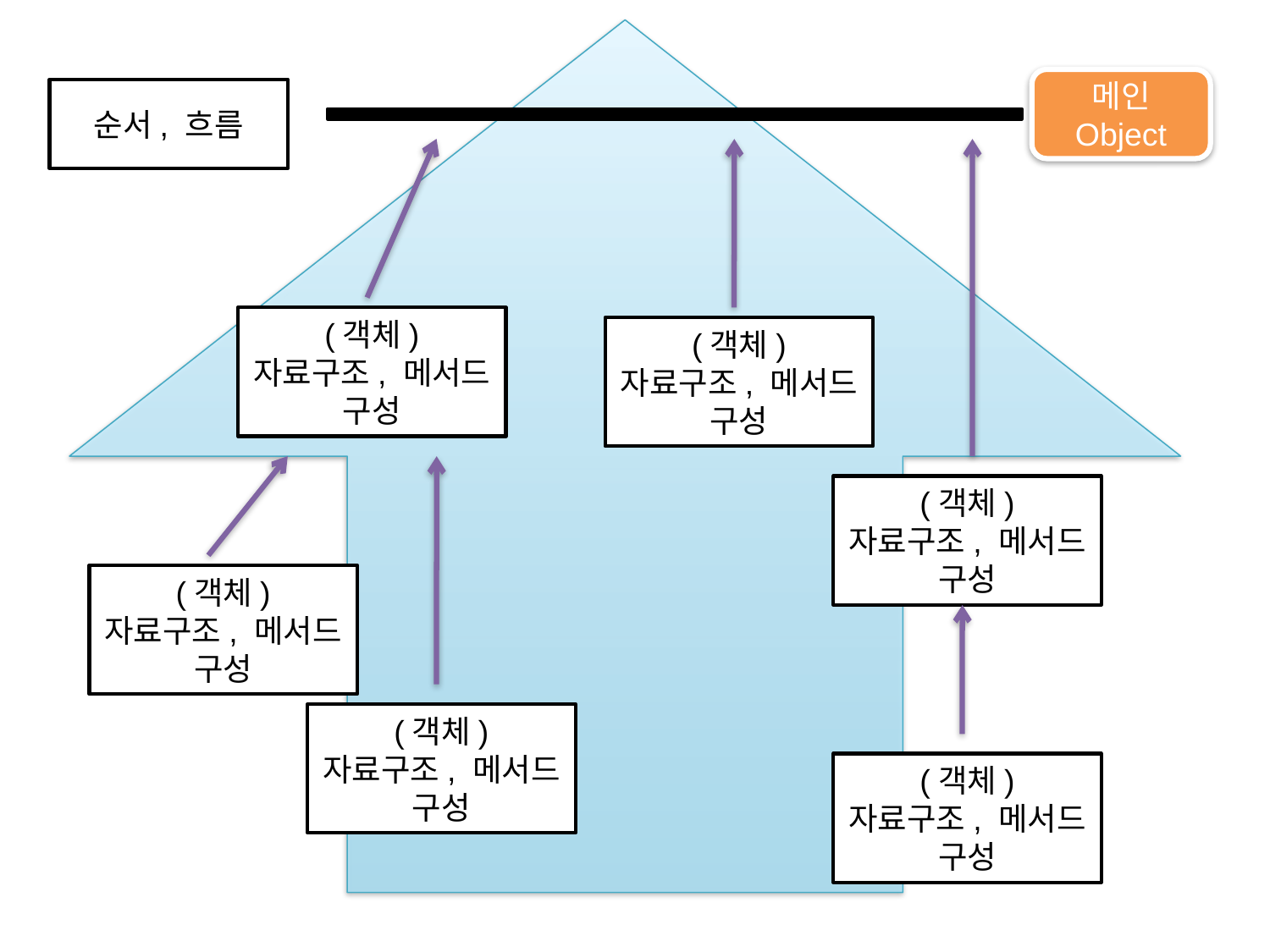

메인 Object
순서, 흐름

(객체)
자료구조, 메서드 구성
(객체)
자료구조, 메서드 구성
(객체)
자료구조, 메서드 구성
(객체)
자료구조, 메서드 구성
(객체)
자료구조, 메서드 구성
(객체)
자료구조, 메서드 구성